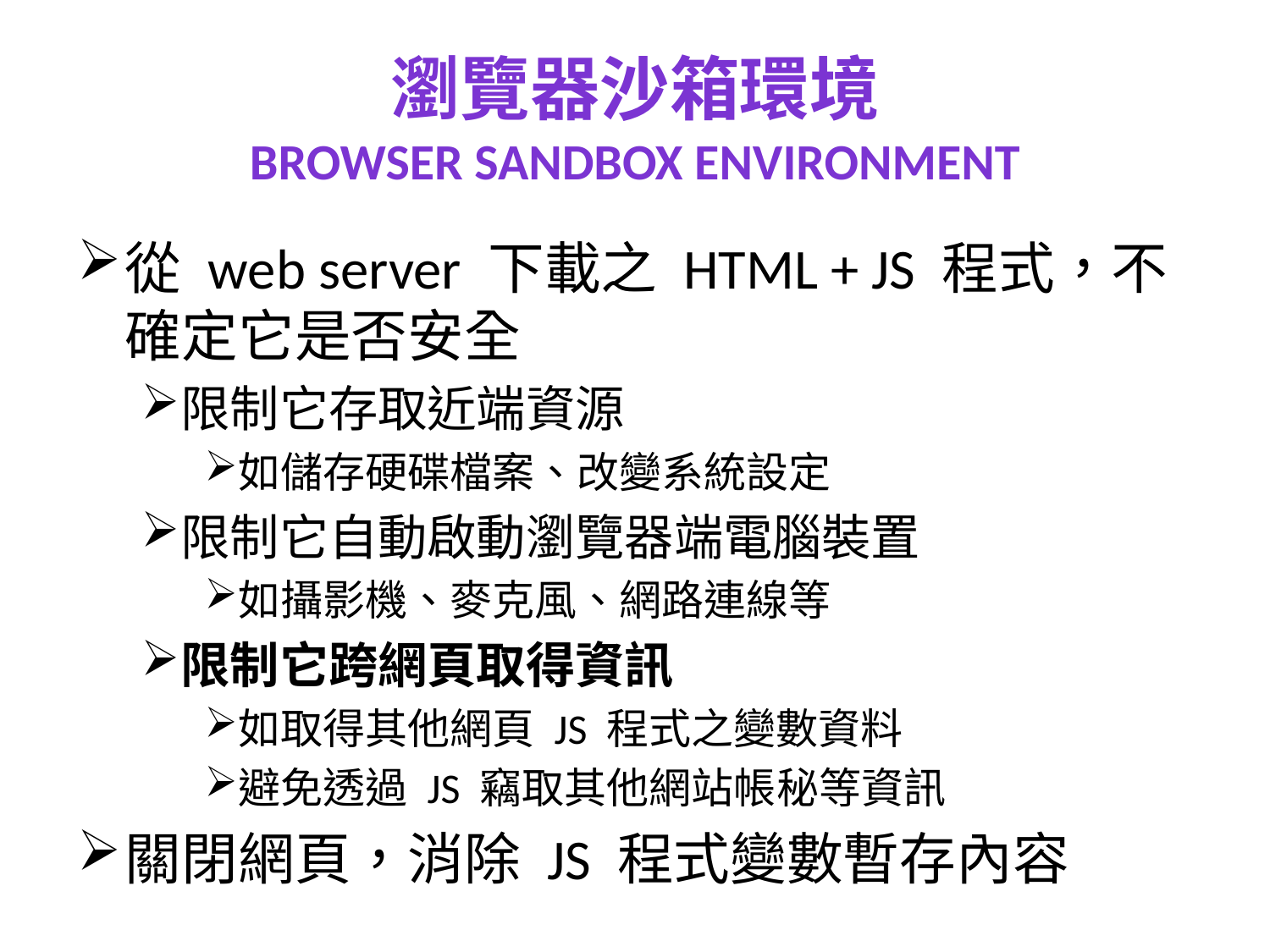

# 瀏覽器沙箱環境 browser sandbox environment
從 web server 下載之 HTML + JS 程式，不確定它是否安全
限制它存取近端資源
如儲存硬碟檔案、改變系統設定
限制它自動啟動瀏覽器端電腦裝置
如攝影機、麥克風、網路連線等
限制它跨網頁取得資訊
如取得其他網頁 JS 程式之變數資料
避免透過 JS 竊取其他網站帳秘等資訊
關閉網頁，消除 JS 程式變數暫存內容